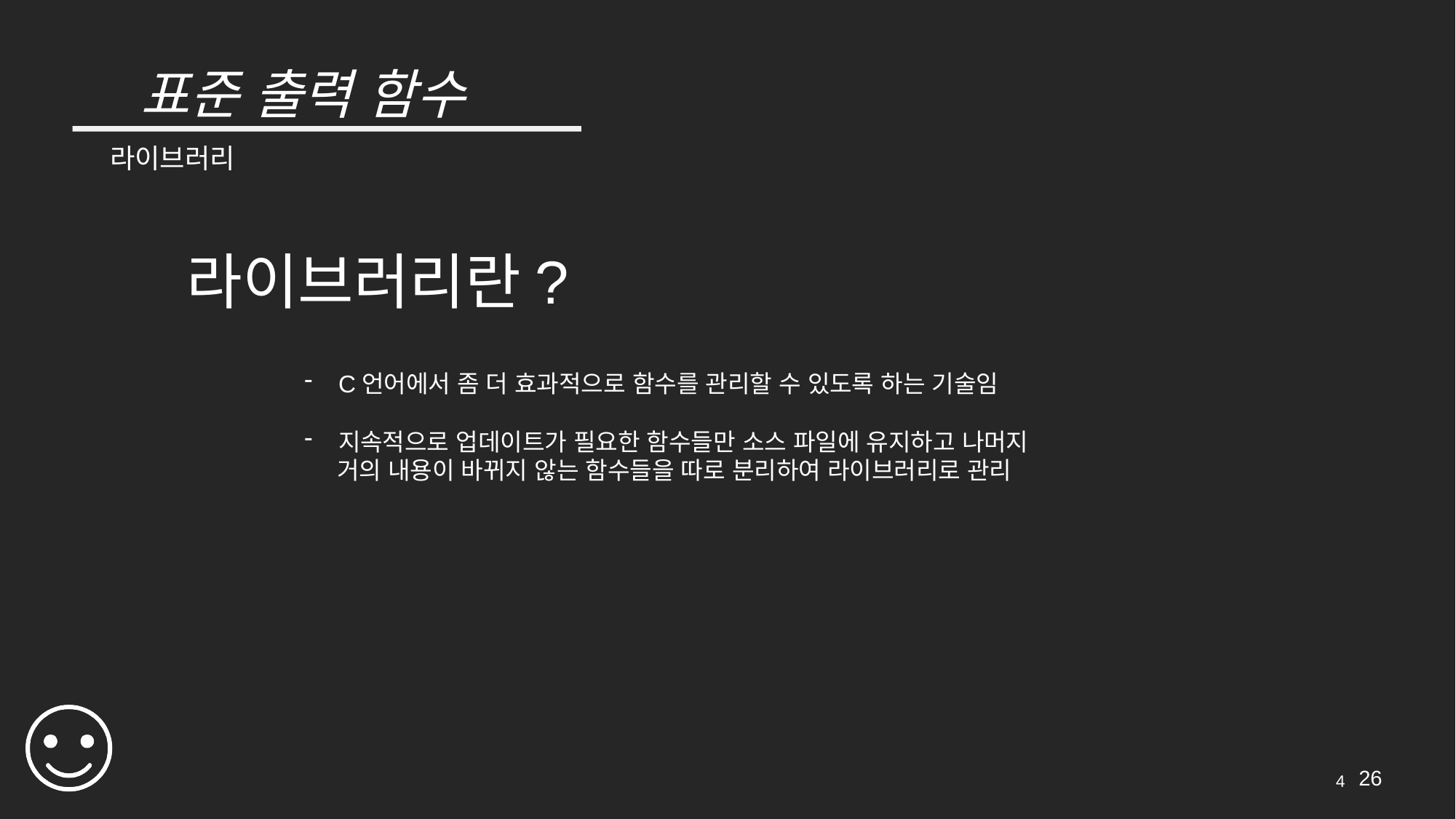

# 표준 출력 함수

라이브러리
라이브러리란?
C언어에서 좀 더 효과적으로 함수를 관리할 수 있도록 하는 기술임

지속적으로 업데이트가 필요한 함수들만 소스 파일에 유지하고 나머지
    거의 내용이 바뀌지 않는 함수들을 따로 분리하여 라이브러리로 관리
4